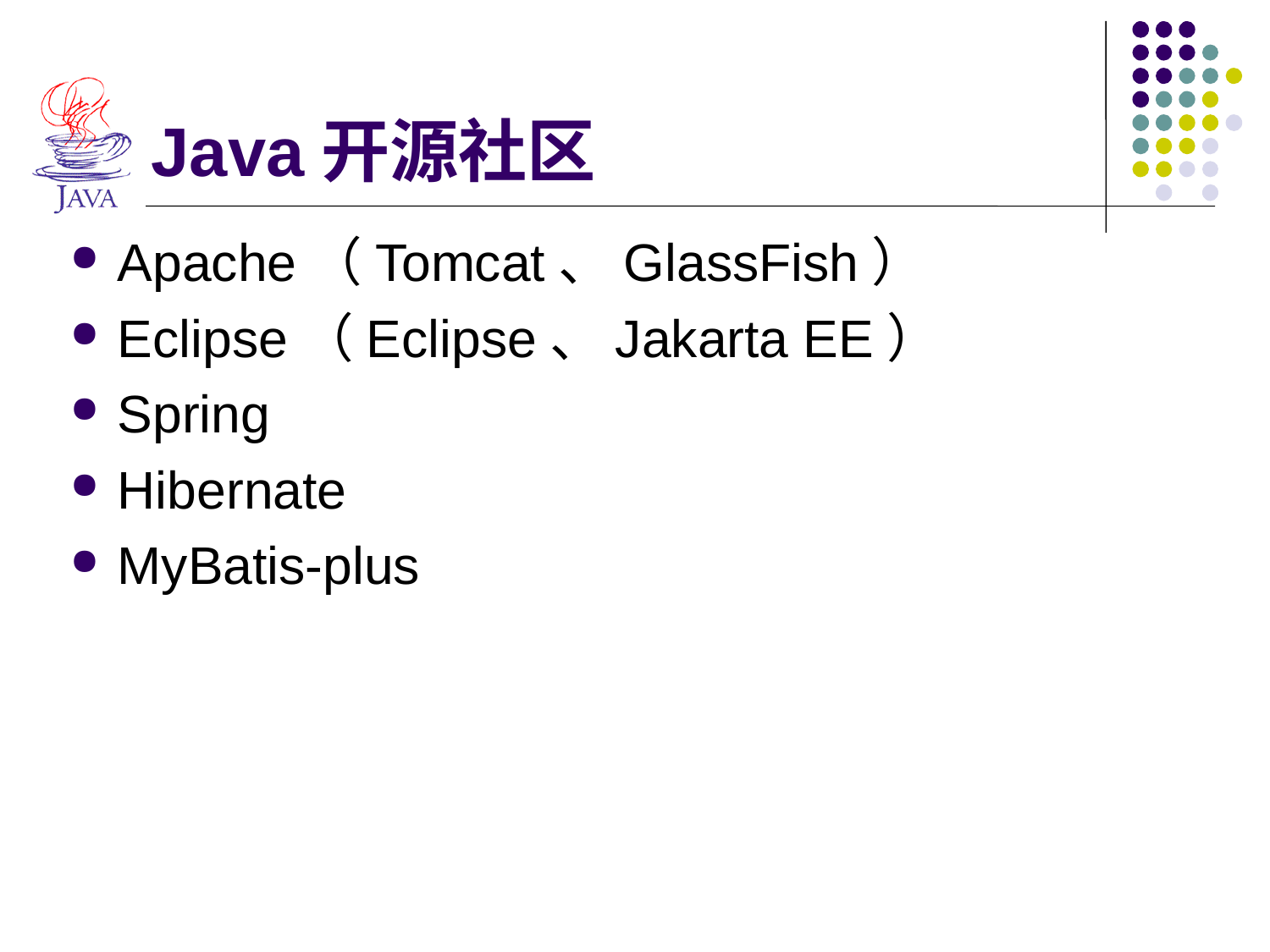

# Java开源社区
Apache（Tomcat、GlassFish）
Eclipse（Eclipse、Jakarta EE）
Spring
Hibernate
MyBatis-plus